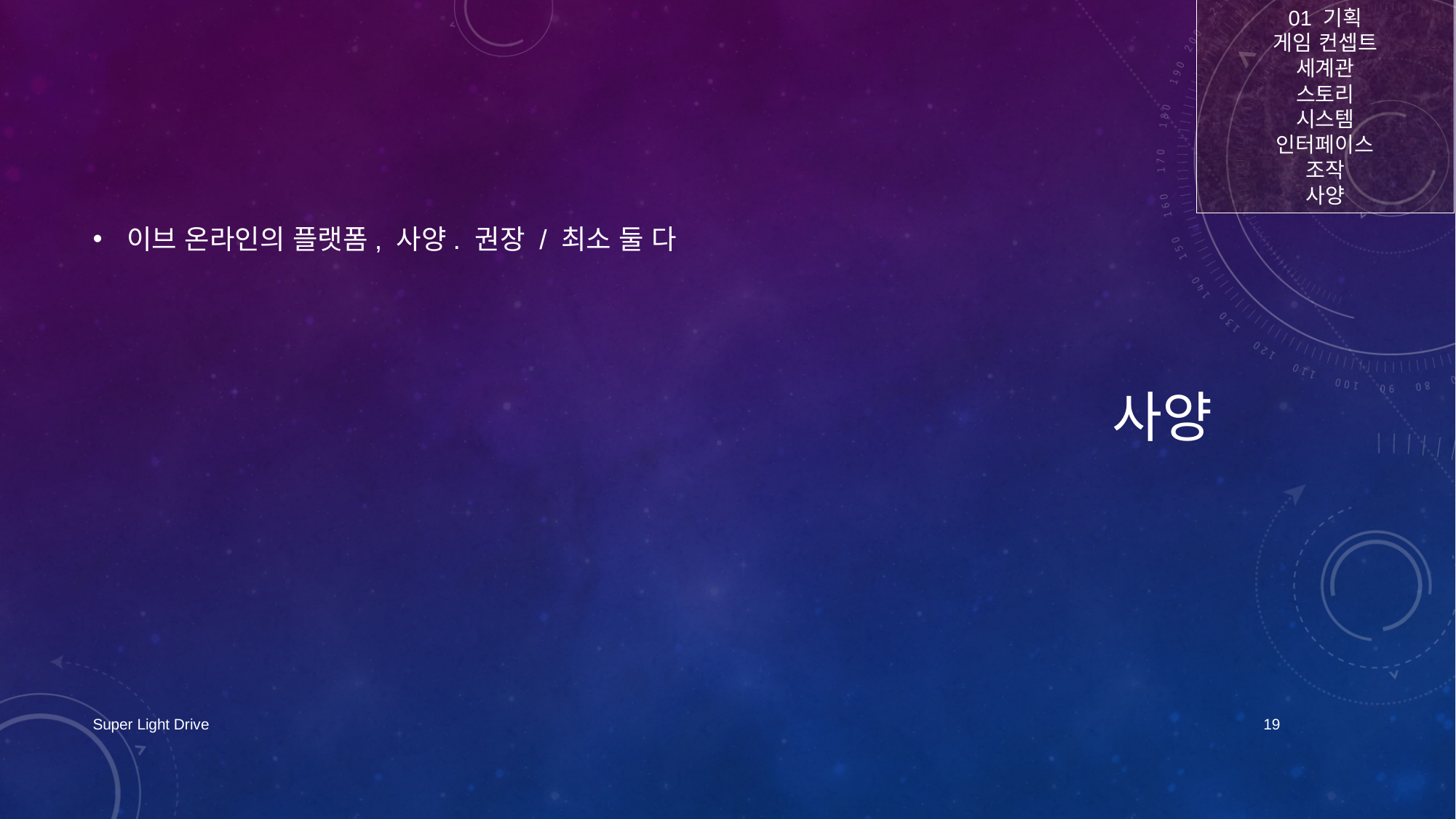

01 기획
게임 컨셉트
세계관
스토리
시스템
인터페이스
조작
사양
# 사양

이브 온라인의 플랫폼, 사양. 권장 / 최소 둘 다
Super Light Drive
19